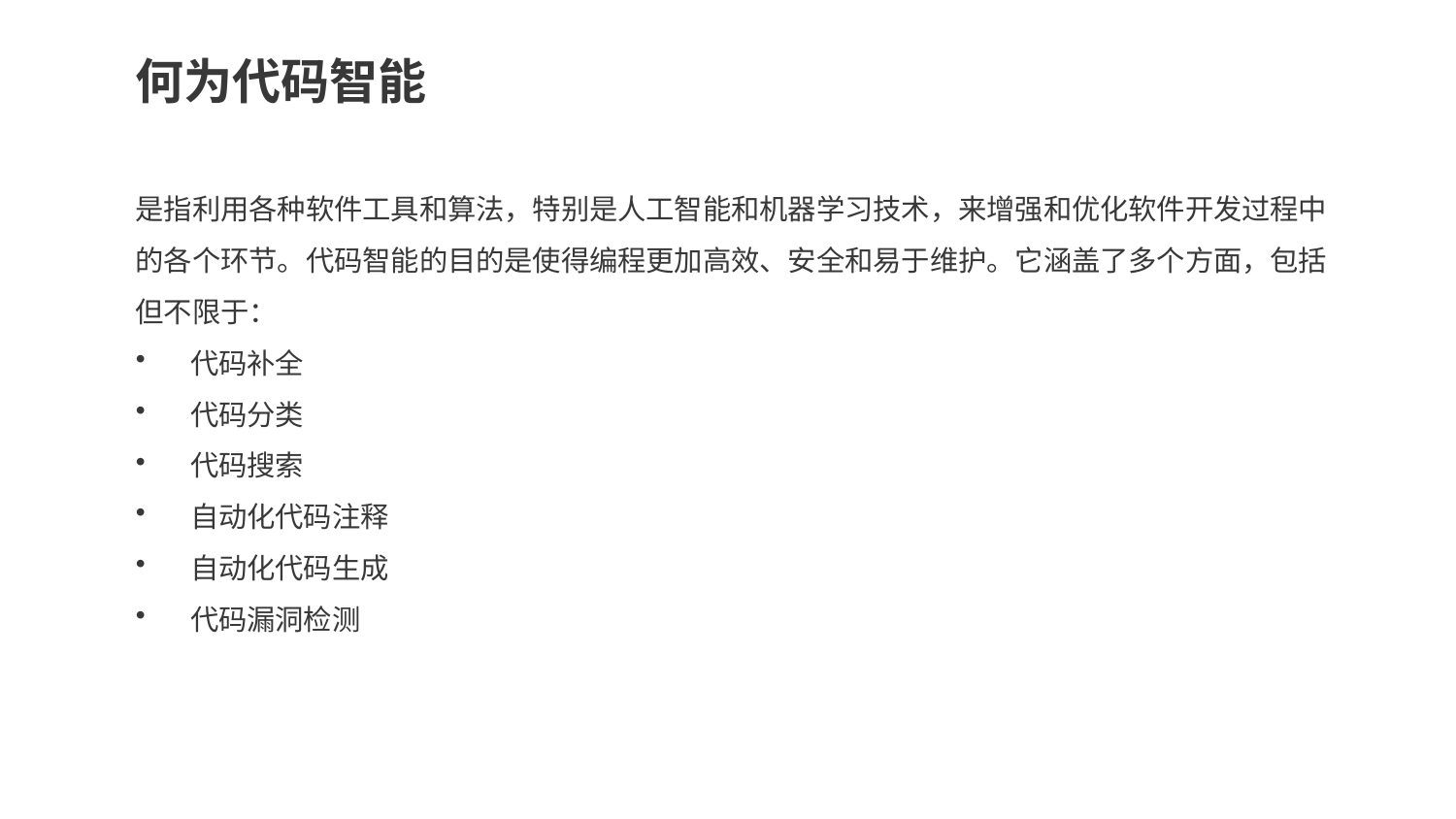

何为代码智能
是指利用各种软件工具和算法，特别是人工智能和机器学习技术，来增强和优化软件开发过程中的各个环节。代码智能的目的是使得编程更加高效、安全和易于维护。它涵盖了多个方面，包括但不限于：
代码补全
代码分类
代码搜索
自动化代码注释
自动化代码生成
代码漏洞检测